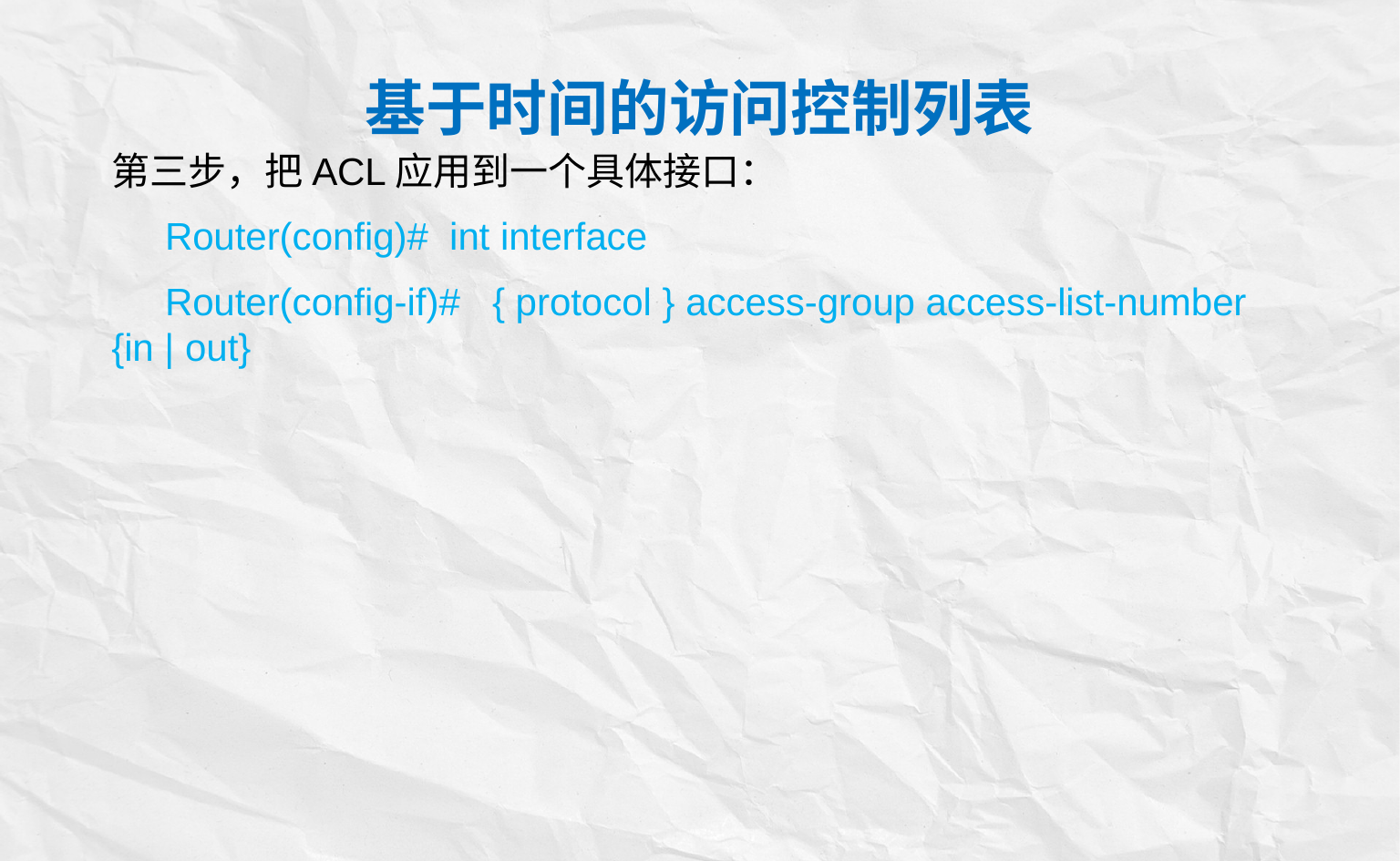

基于时间的访问控制列表
第三步，把ACL应用到一个具体接口：
     Router(config)#  int interface
     Router(config-if)#   { protocol } access-group access-list-number {in | out}

77